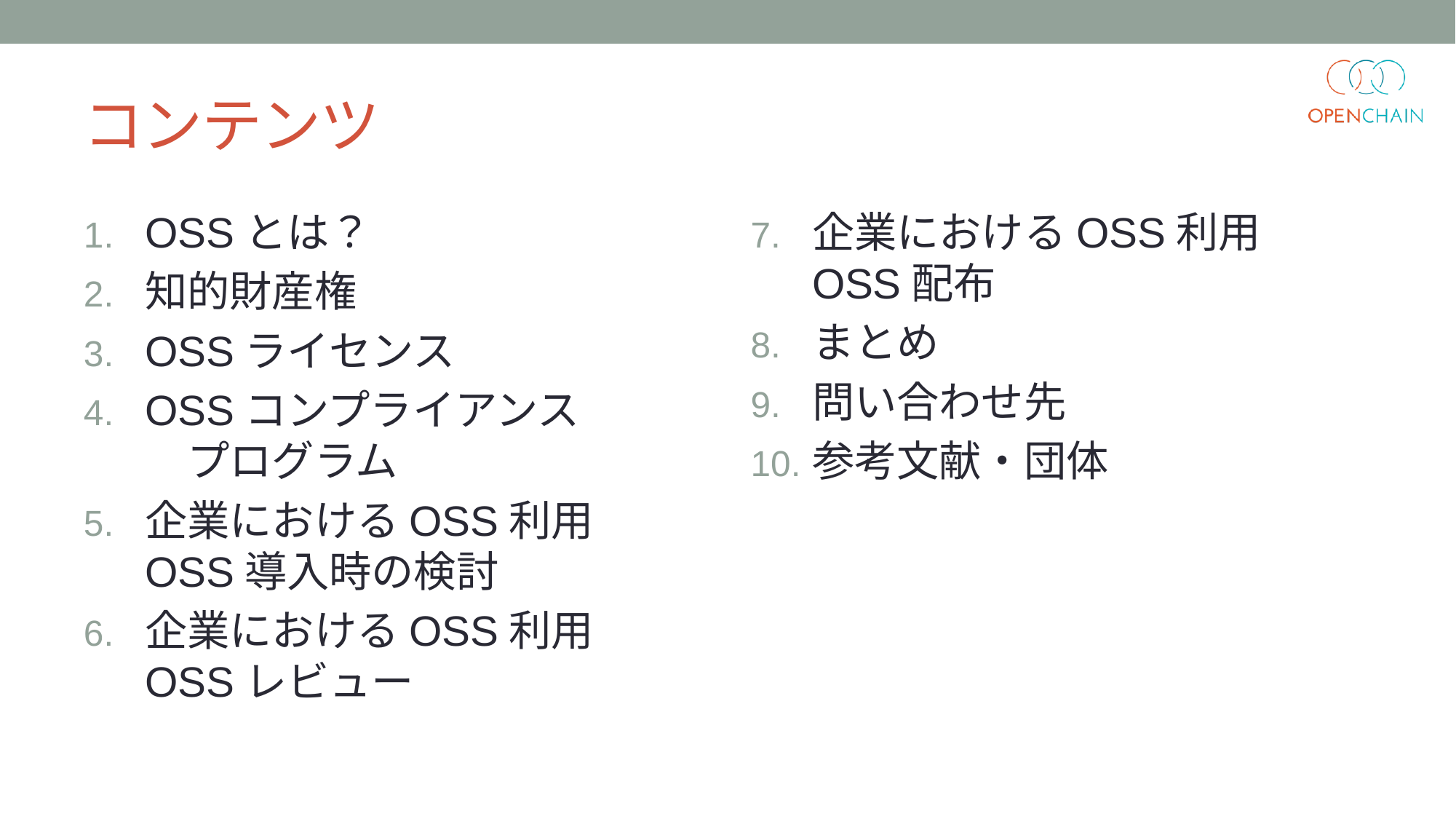

# コンテンツ
OSSとは？
知的財産権
OSSライセンス
OSSコンプライアンス
　プログラム
企業におけるOSS利用
OSS導入時の検討
企業におけるOSS利用
OSSレビュー

企業におけるOSS利用
OSS配布
まとめ
問い合わせ先
参考文献・団体